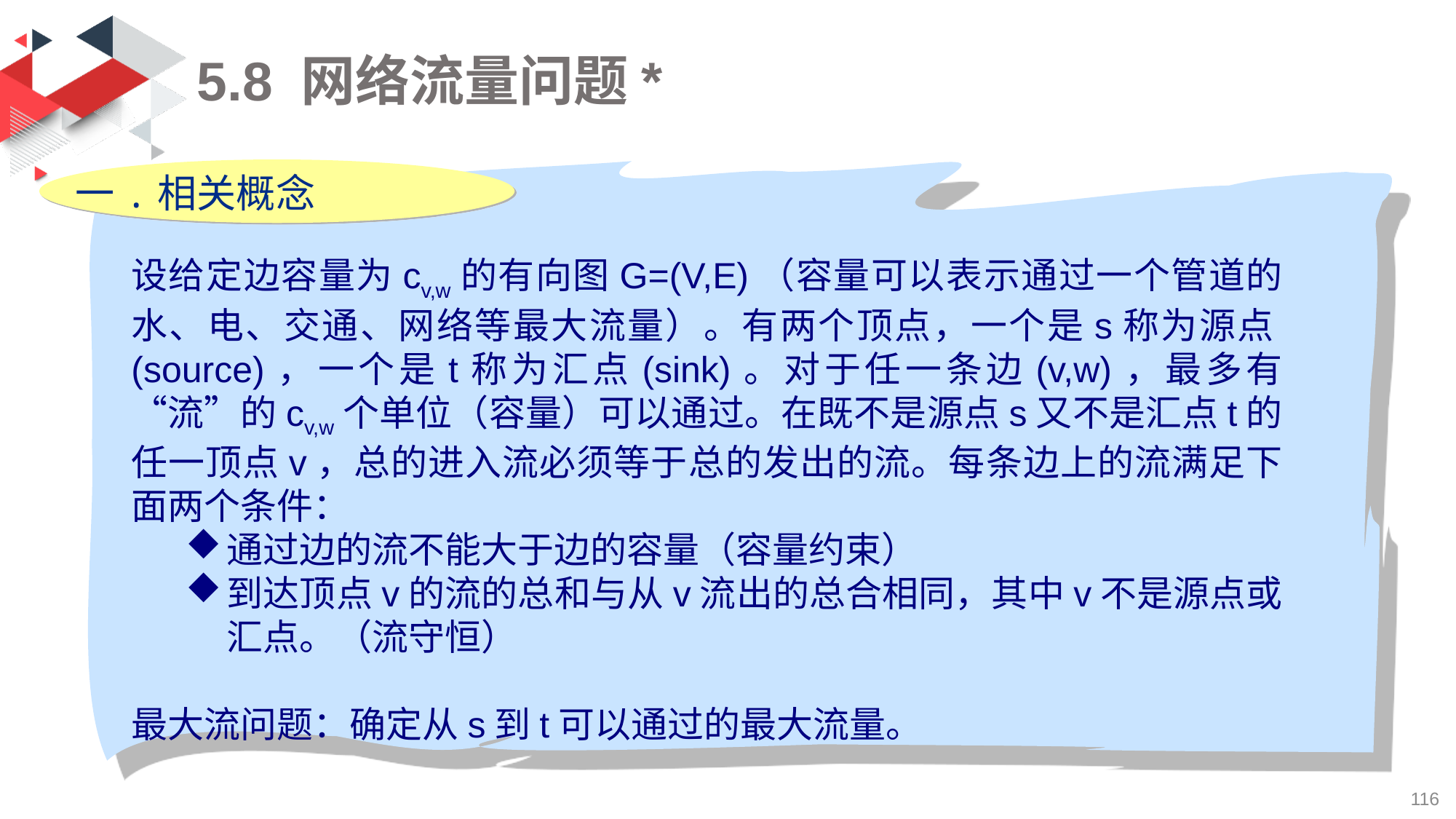

# 5.8 网络流量问题*

设给定边容量为cv,w的有向图G=(V,E)（容量可以表示通过一个管道的水、电、交通、网络等最大流量）。有两个顶点，一个是s称为源点(source)，一个是t称为汇点(sink)。对于任一条边(v,w)，最多有“流”的cv,w个单位（容量）可以通过。在既不是源点s又不是汇点t的任一顶点v，总的进入流必须等于总的发出的流。每条边上的流满足下面两个条件：
通过边的流不能大于边的容量（容量约束）
到达顶点v的流的总和与从v流出的总合相同，其中v不是源点或汇点。（流守恒）

最大流问题：确定从s到t可以通过的最大流量。

一.相关概念
116